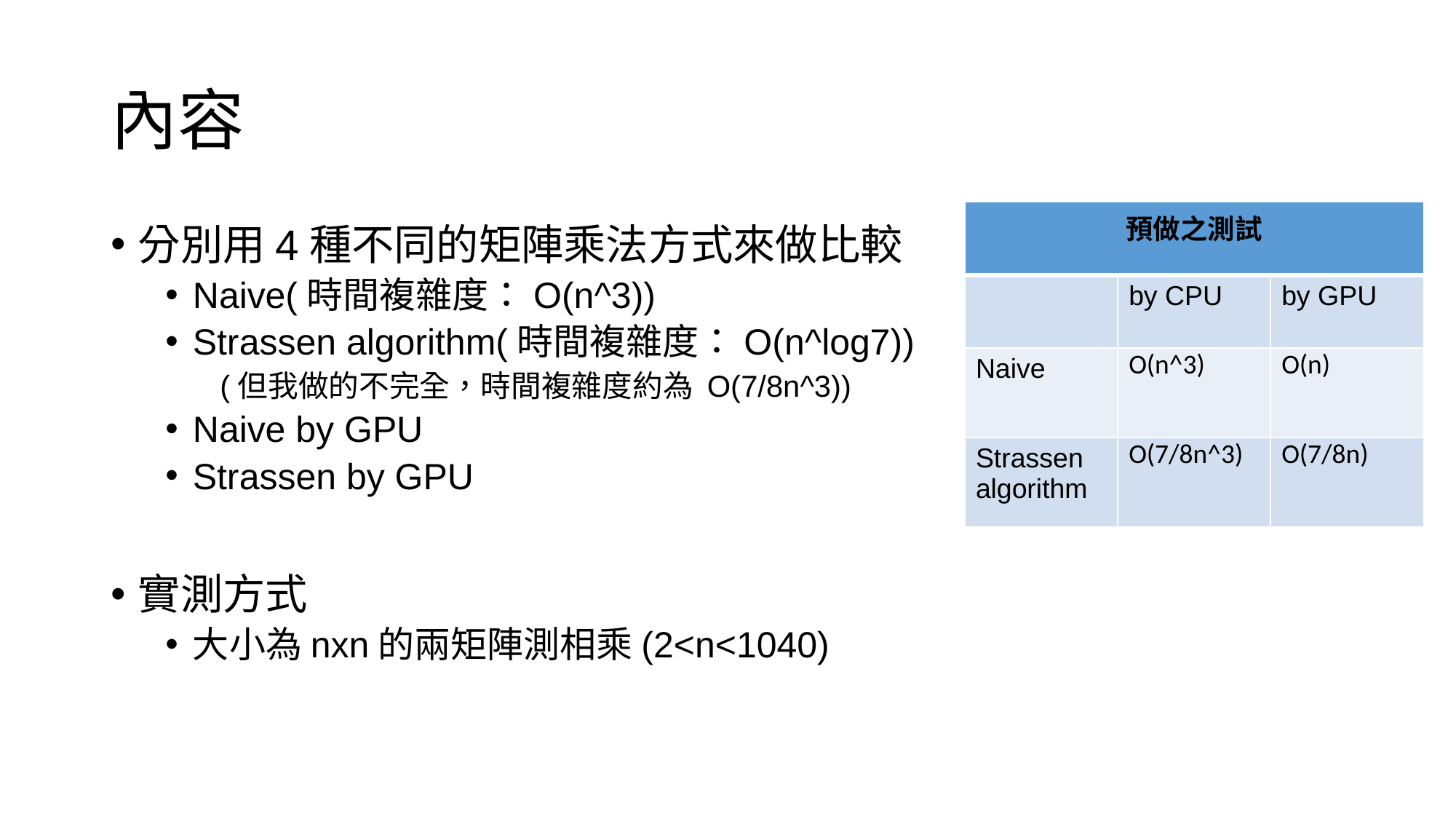

# 內容
| 預做之測試 |  |  |
| --- | --- | --- |
|  | by CPU | by GPU |
| Naive | O(n^3) | O(n) |
| Strassen algorithm | O(7/8n^3) | O(7/8n) |
分別用4種不同的矩陣乘法方式來做比較
Naive(時間複雜度：O(n^3))
Strassen algorithm(時間複雜度：O(n^log7))
(但我做的不完全，時間複雜度約為 O(7/8n^3))
Naive by GPU
Strassen by GPU

實測方式
大小為nxn的兩矩陣測相乘(2<n<1040)